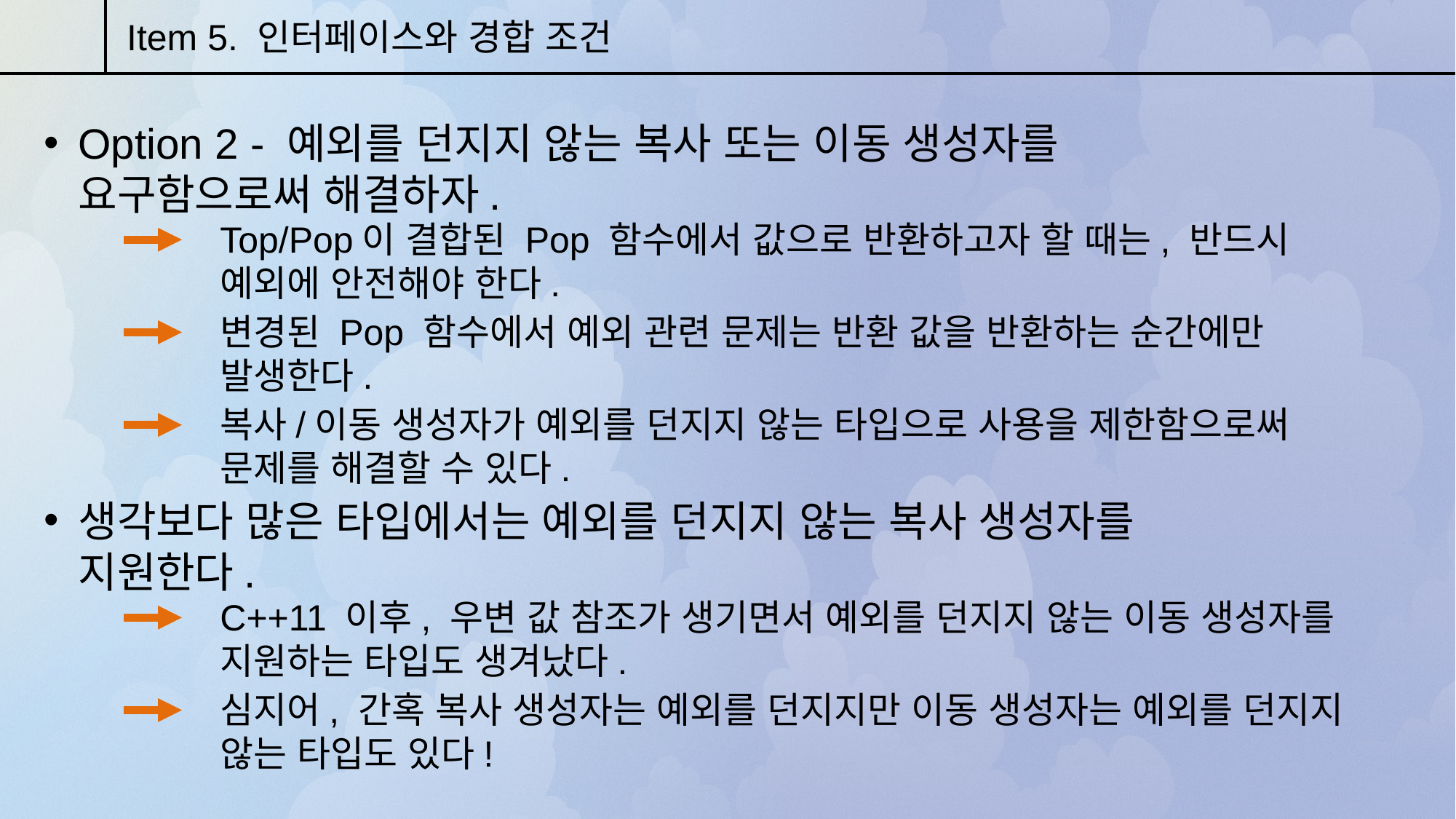

Item 5. 인터페이스와 경합 조건
Option 2 - 예외를 던지지 않는 복사 또는 이동 생성자를 요구함으로써 해결하자.
Top/Pop이 결합된 Pop 함수에서 값으로 반환하고자 할 때는, 반드시 예외에 안전해야 한다.
변경된 Pop 함수에서 예외 관련 문제는 반환 값을 반환하는 순간에만 발생한다.
복사/이동 생성자가 예외를 던지지 않는 타입으로 사용을 제한함으로써 문제를 해결할 수 있다.
생각보다 많은 타입에서는 예외를 던지지 않는 복사 생성자를 지원한다.
C++11 이후, 우변 값 참조가 생기면서 예외를 던지지 않는 이동 생성자를 지원하는 타입도 생겨났다.
심지어, 간혹 복사 생성자는 예외를 던지지만 이동 생성자는 예외를 던지지 않는 타입도 있다!